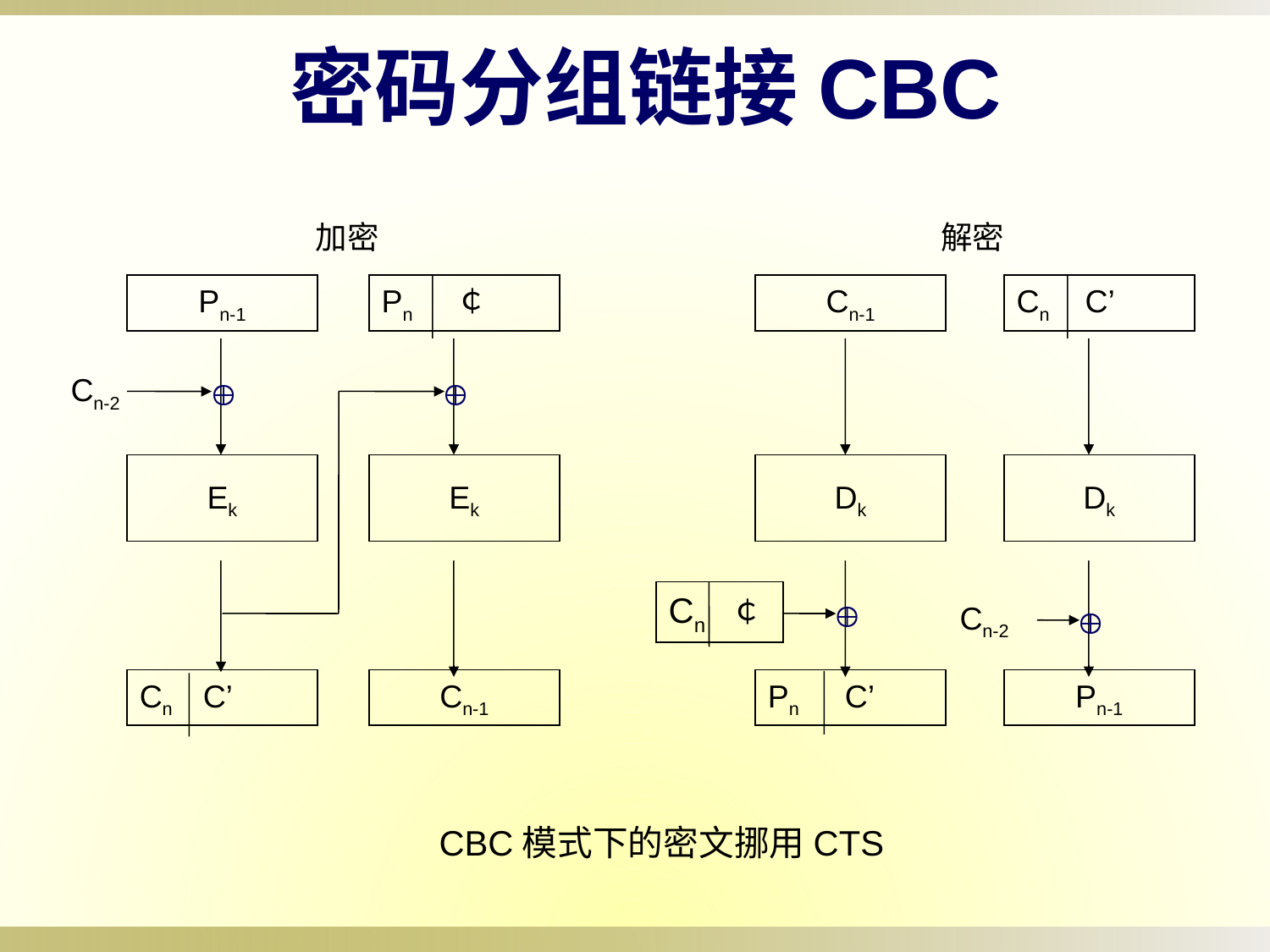

密码分组链接CBC
加密
解密
Pn-1
Pn       ￠
Cn-1
Cn       C’

Cn-2
⊕
⊕

Ek
Ek
Dk
Dk

Cn   ￠

⊕
Cn-2
⊕

Cn      C’
Cn-1
Pn         C’
Pn-1

CBC模式下的密文挪用CTS